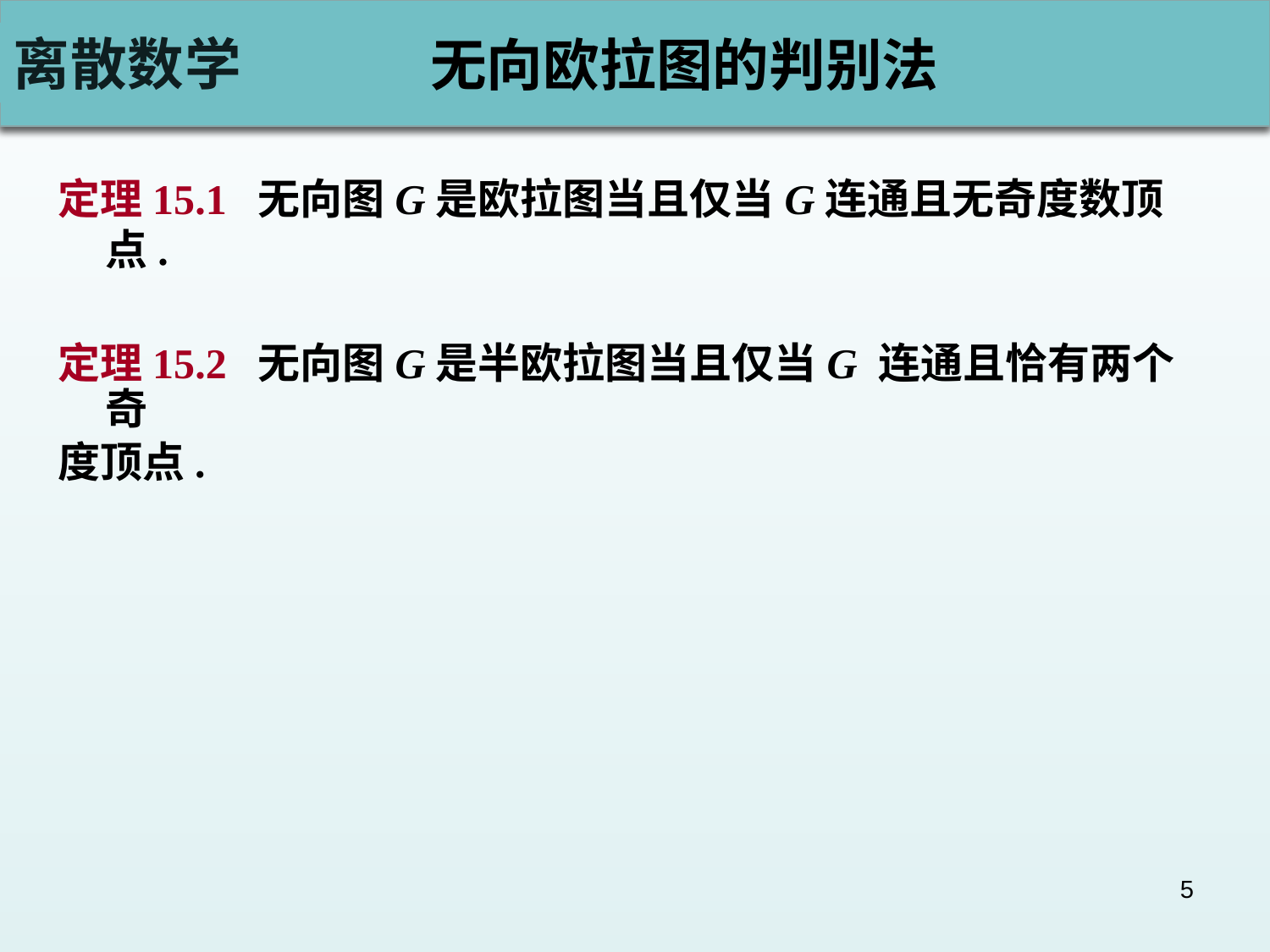

# 无向欧拉图的判别法
定理15.1  无向图G是欧拉图当且仅当G连通且无奇度数顶点.

定理15.2  无向图G是半欧拉图当且仅当G 连通且恰有两个奇
度顶点.

5